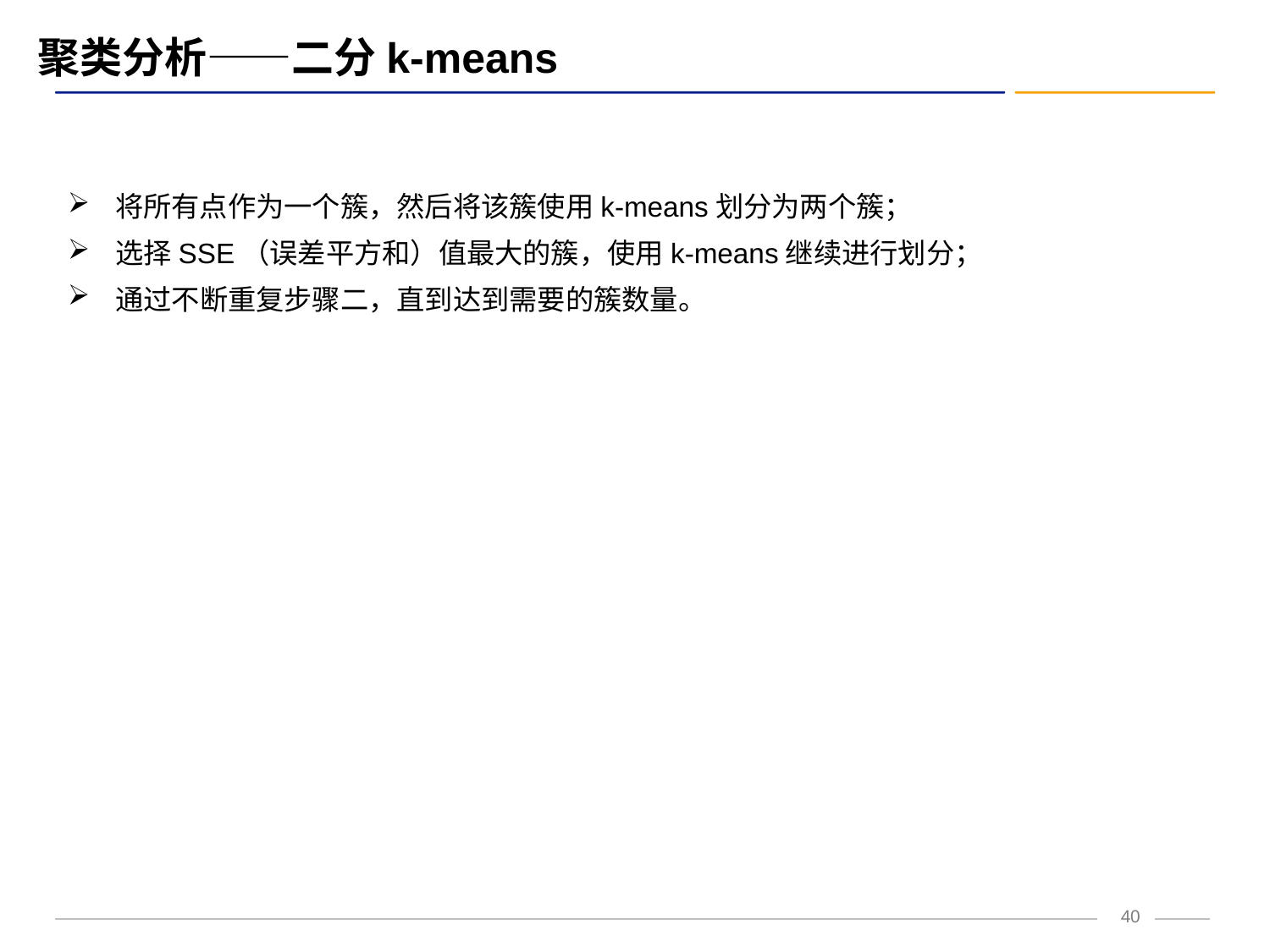

聚类分析——二分k-means
将所有点作为一个簇，然后将该簇使用k-means划分为两个簇；
选择SSE（误差平方和）值最大的簇，使用k-means继续进行划分；
通过不断重复步骤二，直到达到需要的簇数量。